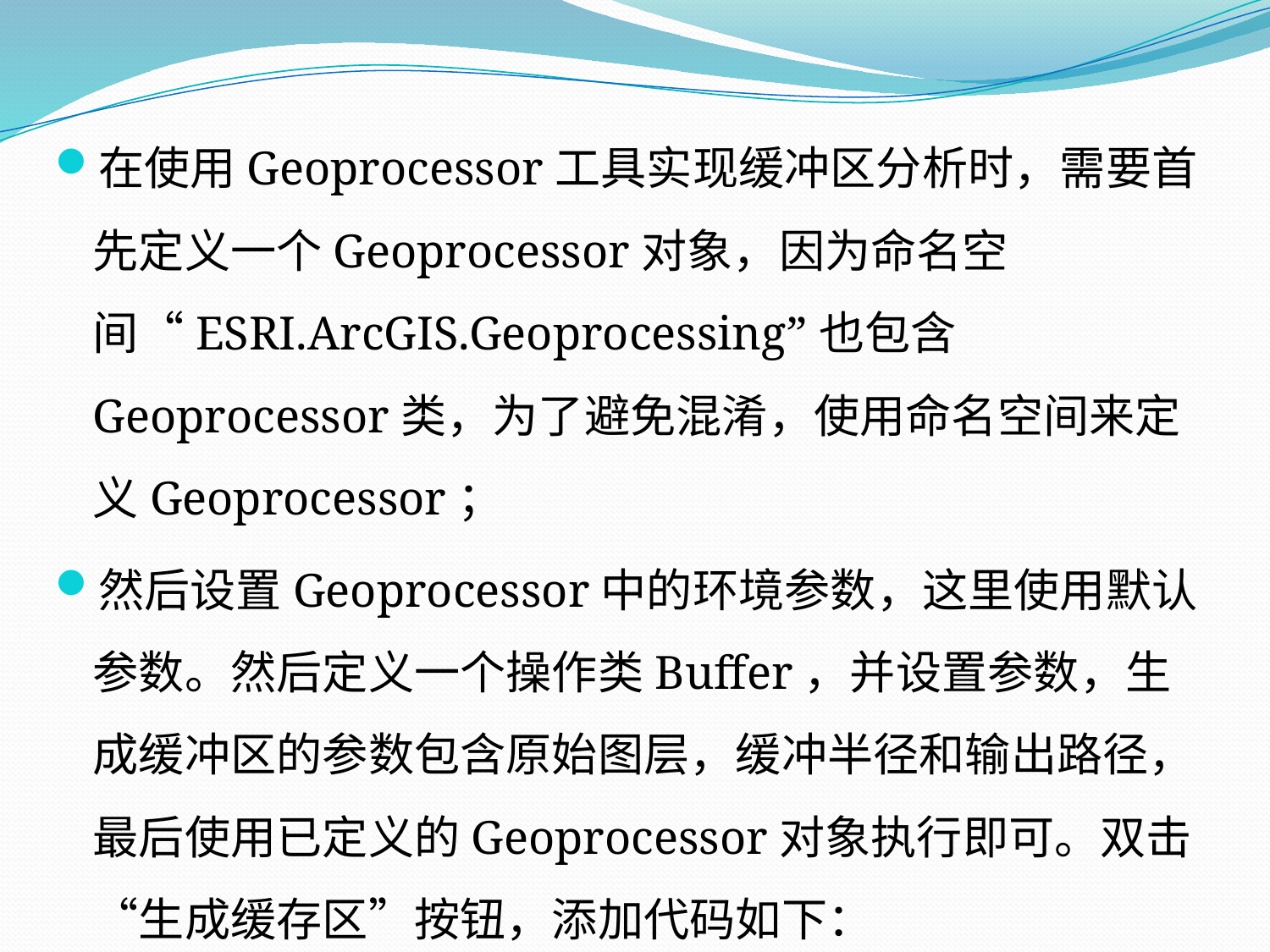

在使用Geoprocessor工具实现缓冲区分析时，需要首先定义一个Geoprocessor对象，因为命名空间“ESRI.ArcGIS.Geoprocessing”也包含Geoprocessor类，为了避免混淆，使用命名空间来定义Geoprocessor；
然后设置Geoprocessor中的环境参数，这里使用默认参数。然后定义一个操作类Buffer，并设置参数，生成缓冲区的参数包含原始图层，缓冲半径和输出路径，最后使用已定义的Geoprocessor对象执行即可。双击“生成缓存区”按钮，添加代码如下：